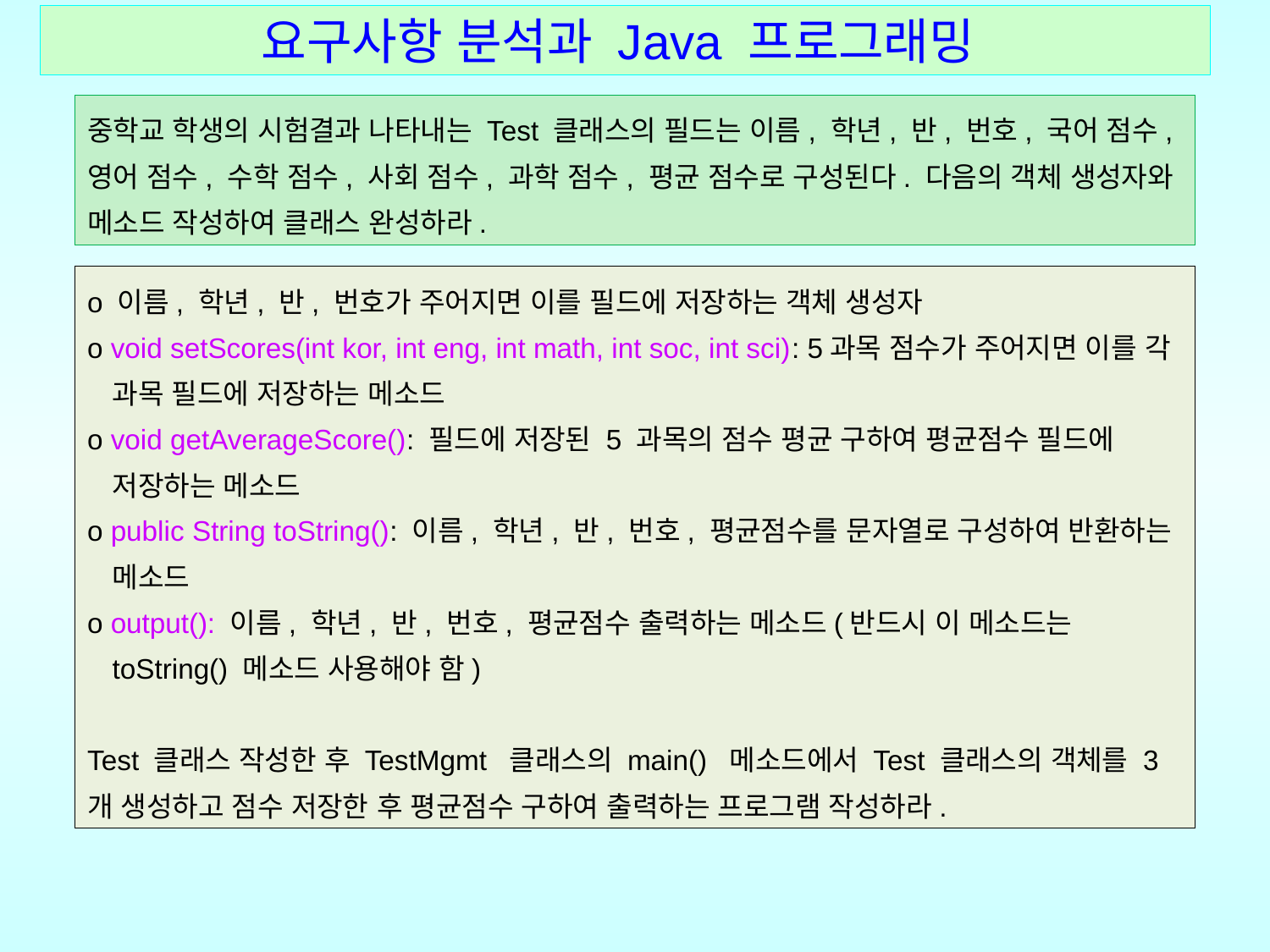

# 요구사항 분석과 Java 프로그래밍
중학교 학생의 시험결과 나타내는 Test 클래스의 필드는 이름, 학년, 반, 번호, 국어 점수, 영어 점수, 수학 점수, 사회 점수, 과학 점수, 평균 점수로 구성된다. 다음의 객체 생성자와 메소드 작성하여 클래스 완성하라.
o 이름, 학년, 반, 번호가 주어지면 이를 필드에 저장하는 객체 생성자
o void setScores(int kor, int eng, int math, int soc, int sci): 5과목 점수가 주어지면 이를 각 과목 필드에 저장하는 메소드
o void getAverageScore(): 필드에 저장된 5 과목의 점수 평균 구하여 평균점수 필드에 저장하는 메소드
o public String toString(): 이름, 학년, 반, 번호, 평균점수를 문자열로 구성하여 반환하는 메소드
o output(): 이름, 학년, 반, 번호, 평균점수 출력하는 메소드(반드시 이 메소드는 toString() 메소드 사용해야 함)

Test 클래스 작성한 후 TestMgmt  클래스의 main()  메소드에서 Test 클래스의 객체를 3개 생성하고 점수 저장한 후 평균점수 구하여 출력하는 프로그램 작성하라.